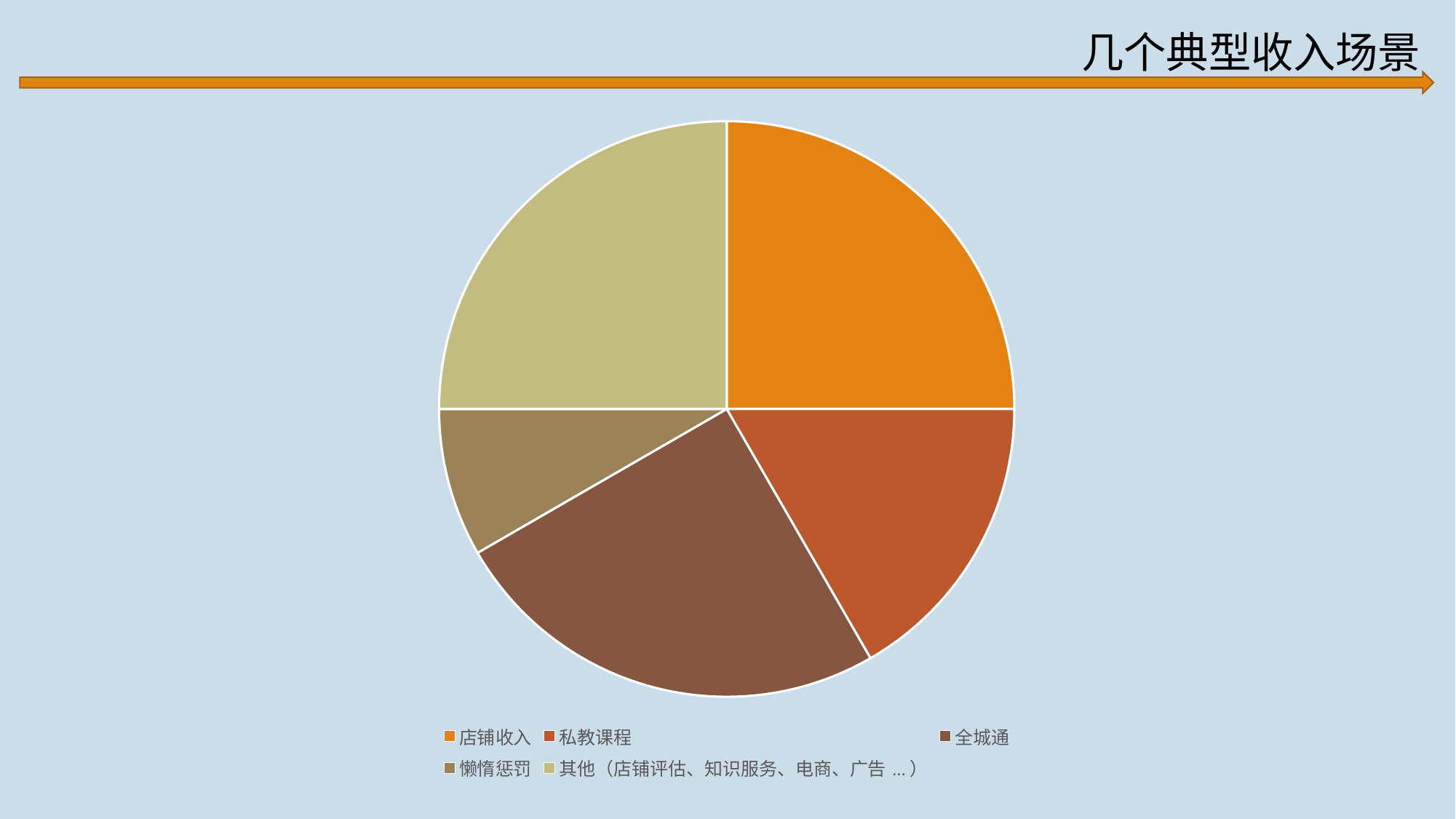

几个典型收入场景

### Chart

| Category | 平台收入 |
|---|---|
| 店铺收入 | 30.0 |
| 私教课程 | 20.0 |
| 全城通 | 30.0 |
| 懒惰惩罚 | 10.0 |
| 其他（店铺评估、知识服务、电商、广告...） | 30.0 |